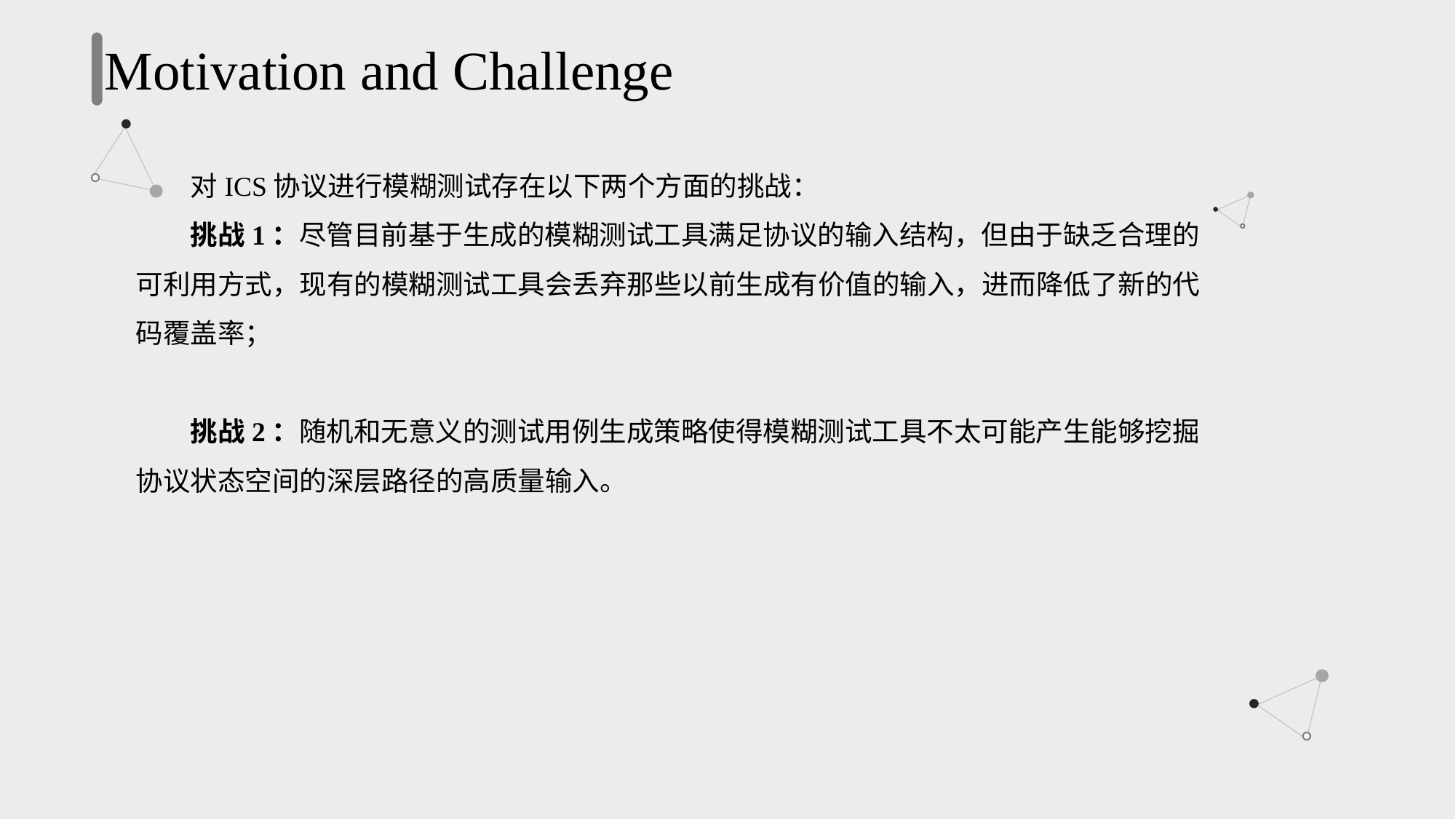

Motivation and Challenge

对ICS协议进行模糊测试存在以下两个方面的挑战：
挑战1：尽管目前基于生成的模糊测试工具满足协议的输入结构，但由于缺乏合理的可利用方式，现有的模糊测试工具会丢弃那些以前生成有价值的输入，进而降低了新的代码覆盖率；

挑战2：随机和无意义的测试用例生成策略使得模糊测试工具不太可能产生能够挖掘协议状态空间的深层路径的高质量输入。